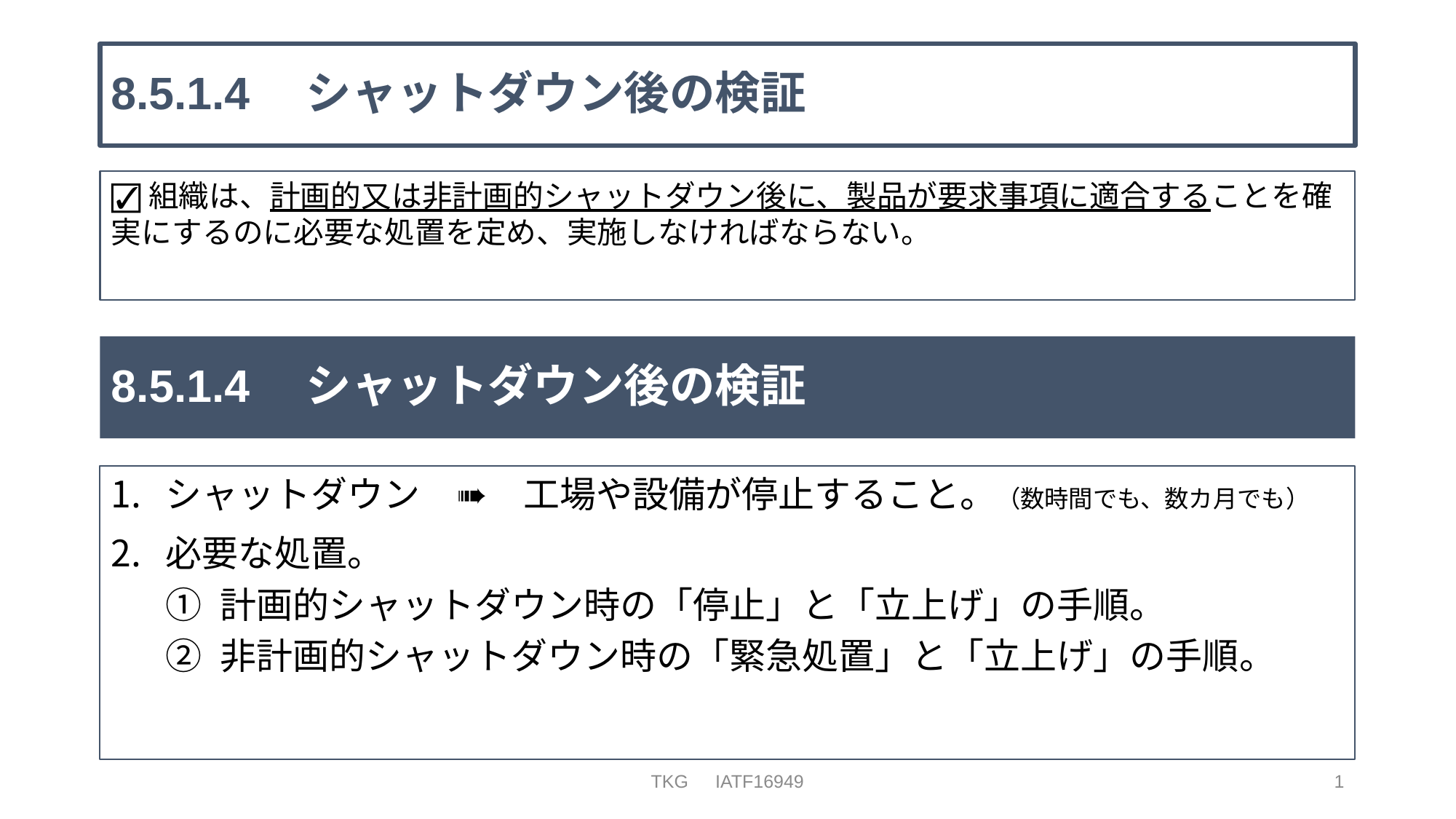

# 8.5.1.4　シャットダウン後の検証
☑組織は、計画的又は非計画的シャットダウン後に、製品が要求事項に適合することを確実にするのに必要な処置を定め、実施しなければならない。
8.5.1.4　シャットダウン後の検証
シャットダウン　➠　工場や設備が停止すること。（数時間でも、数カ月でも）
必要な処置。
計画的シャットダウン時の「停止」と「立上げ」の手順。
非計画的シャットダウン時の「緊急処置」と「立上げ」の手順。
TKG　IATF16949
1